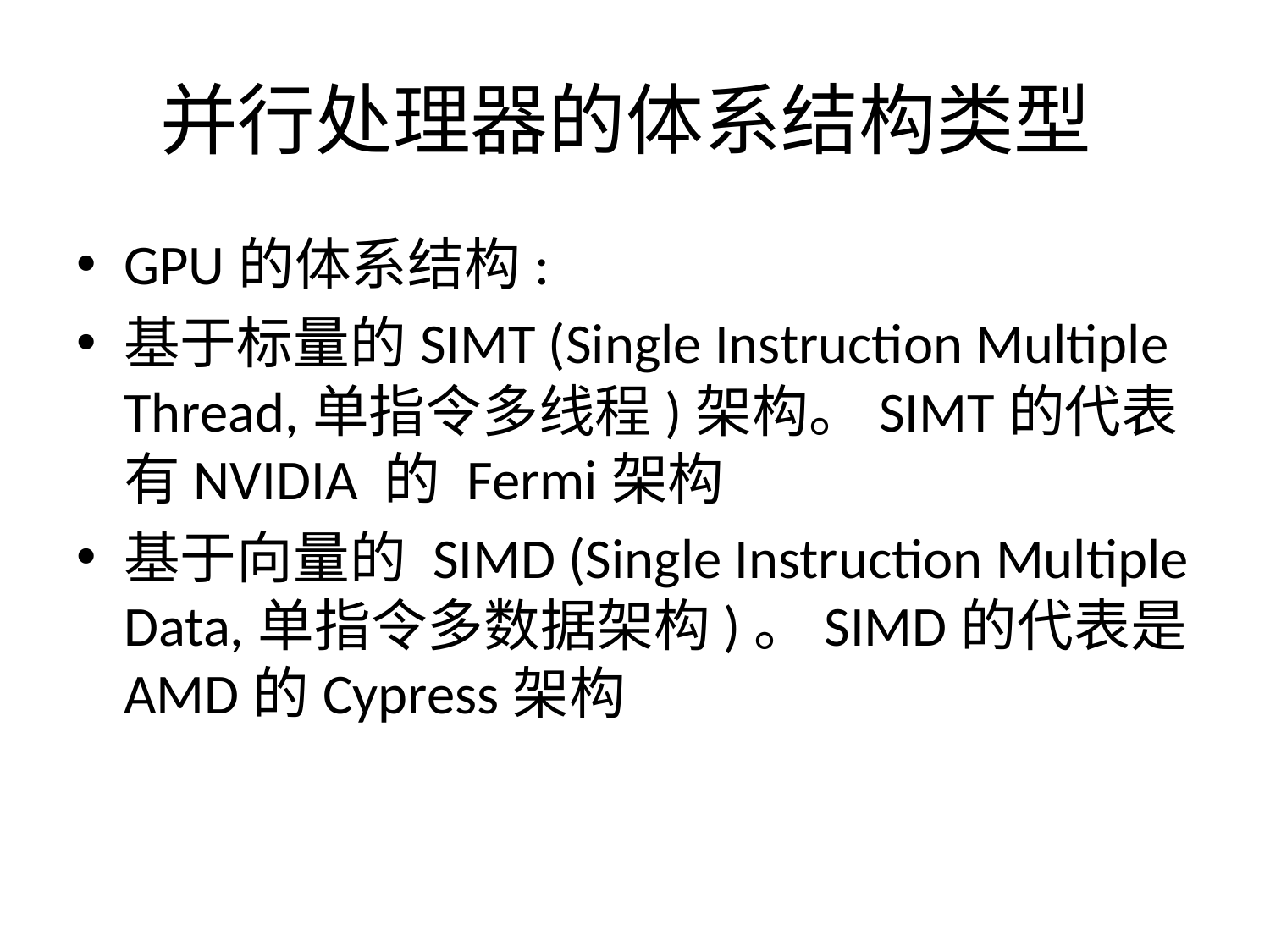

# 并行处理器的体系结构类型
GPU的体系结构:
基于标量的SIMT (Single Instruction Multiple Thread,单指令多线程)架构。SIMT的代表有NVIDIA 的 Fermi架构
基于向量的 SIMD (Single Instruction Multiple Data,单指令多数据架构)。SIMD的代表是AMD的Cypress架构